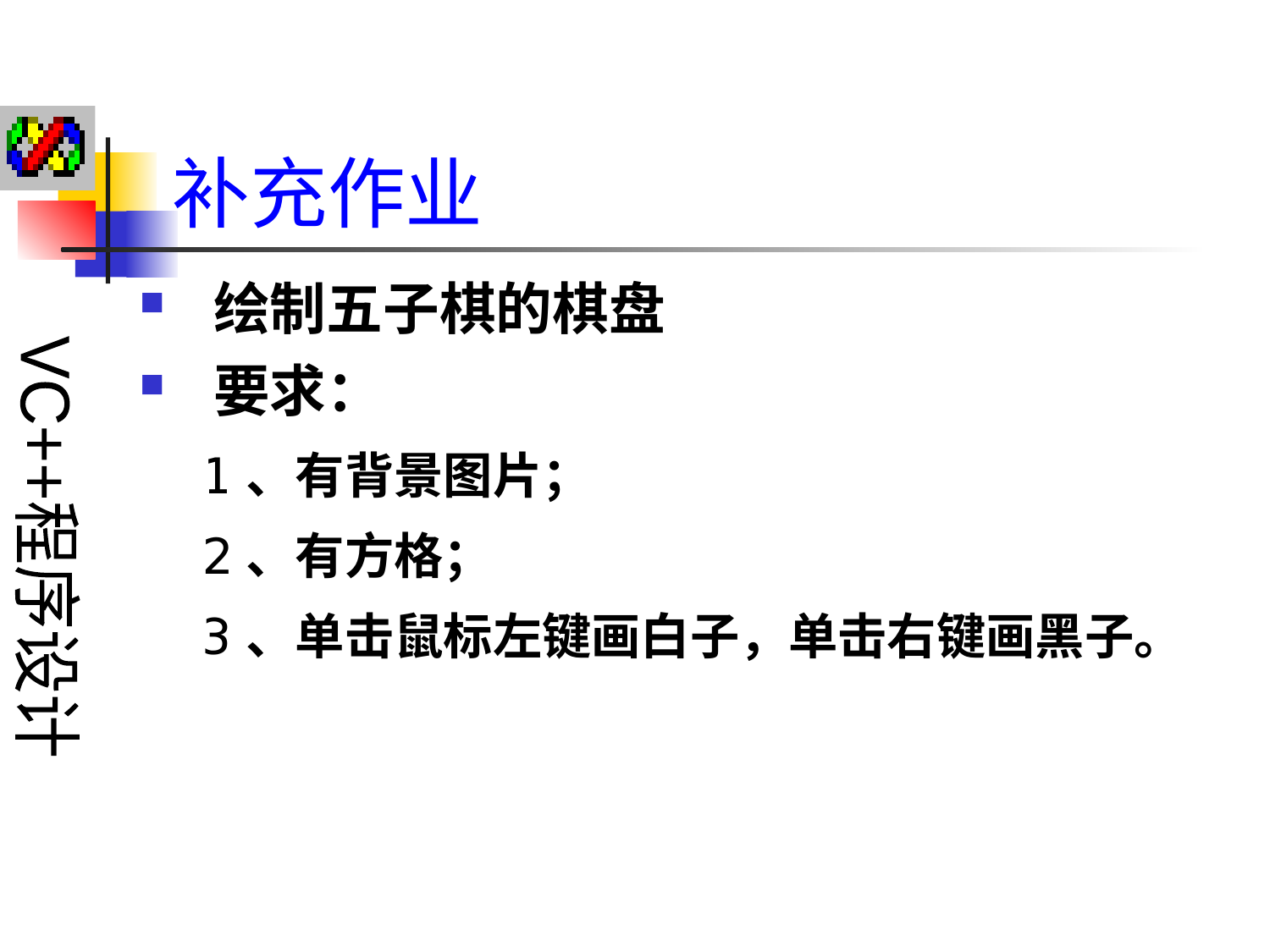

# 补充作业
绘制五子棋的棋盘
要求：
1、有背景图片；
2、有方格；
3、单击鼠标左键画白子，单击右键画黑子。